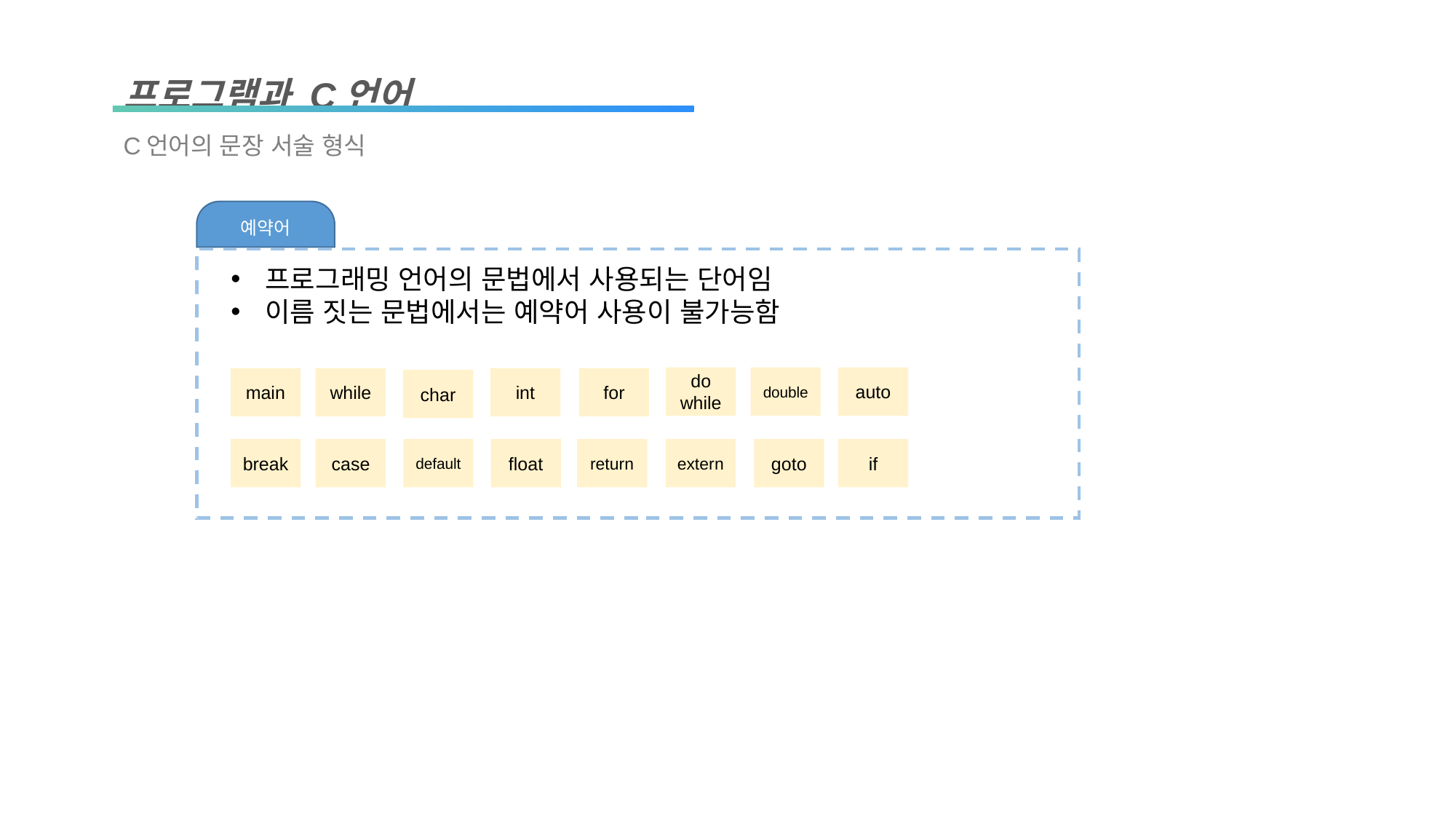

프로그램과 C언어
C언어의 문장 서술 형식

예약어

프로그래밍 언어의 문법에서 사용되는 단어임
이름 짓는 문법에서는 예약어 사용이 불가능함
do while
double
auto
main
while
int
for
char
break
case
default
float
return
extern
goto
if